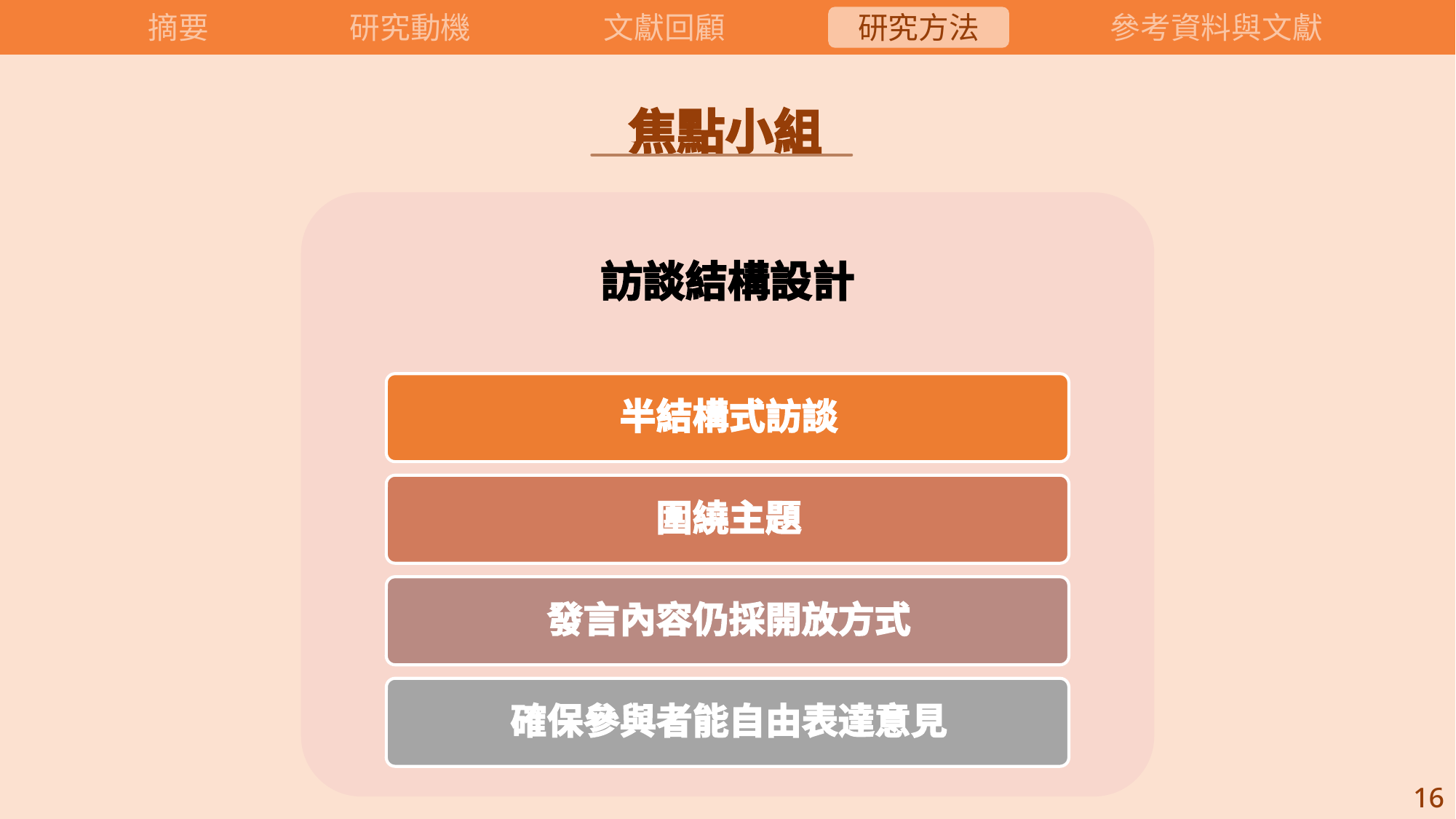

摘要
研究動機
文獻回顧
研究方法

參考資料與文獻
焦點小組
訪談結構設計
半結構式訪談
圍繞主題
發言內容仍採開放方式
確保參與者能自由表達意見
16